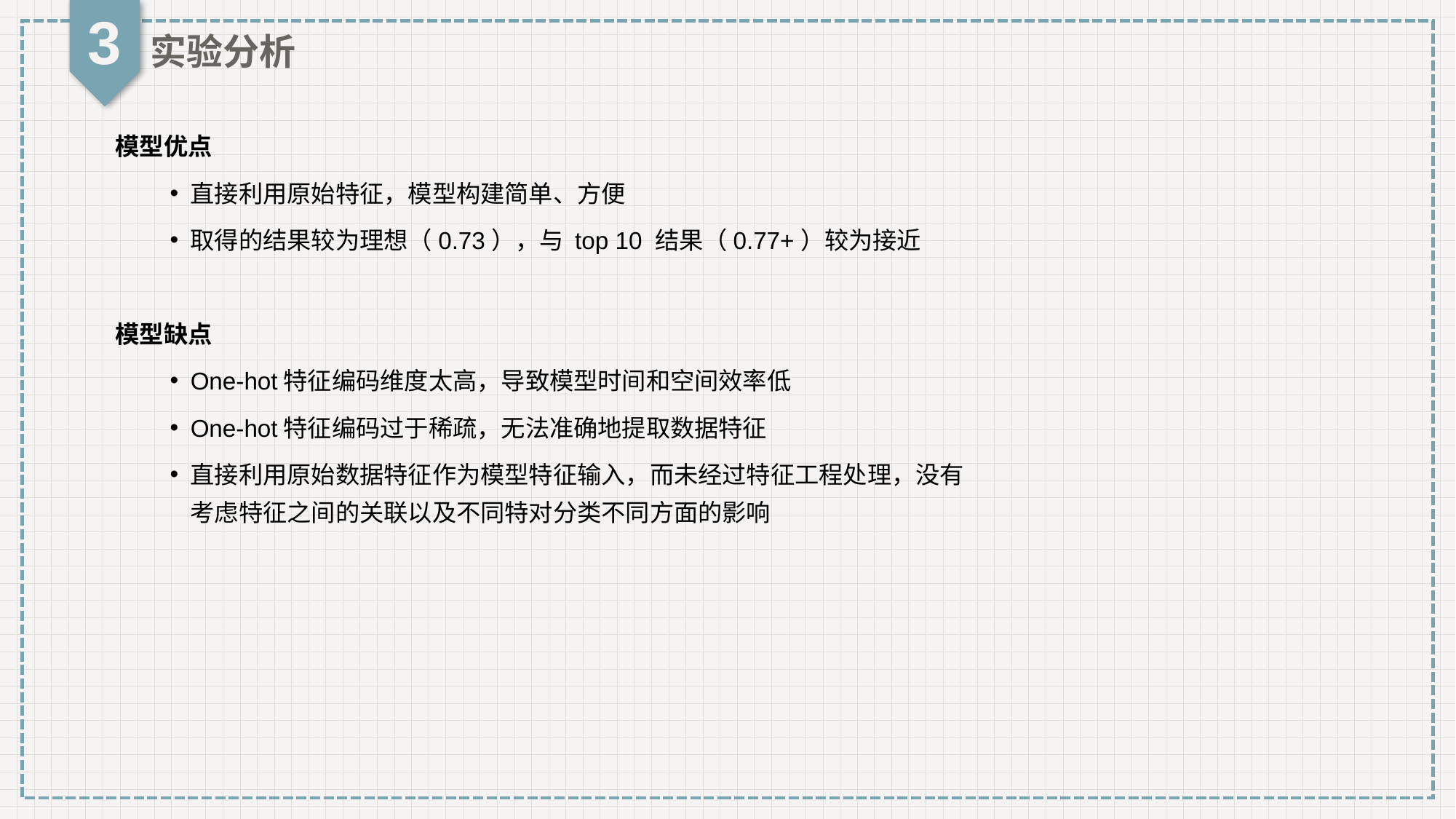

3
实验分析
模型优点
直接利用原始特征，模型构建简单、方便
取得的结果较为理想（0.73），与 top 10 结果（0.77+）较为接近

模型缺点
One-hot特征编码维度太高，导致模型时间和空间效率低
One-hot特征编码过于稀疏，无法准确地提取数据特征
直接利用原始数据特征作为模型特征输入，而未经过特征工程处理，没有考虑特征之间的关联以及不同特对分类不同方面的影响